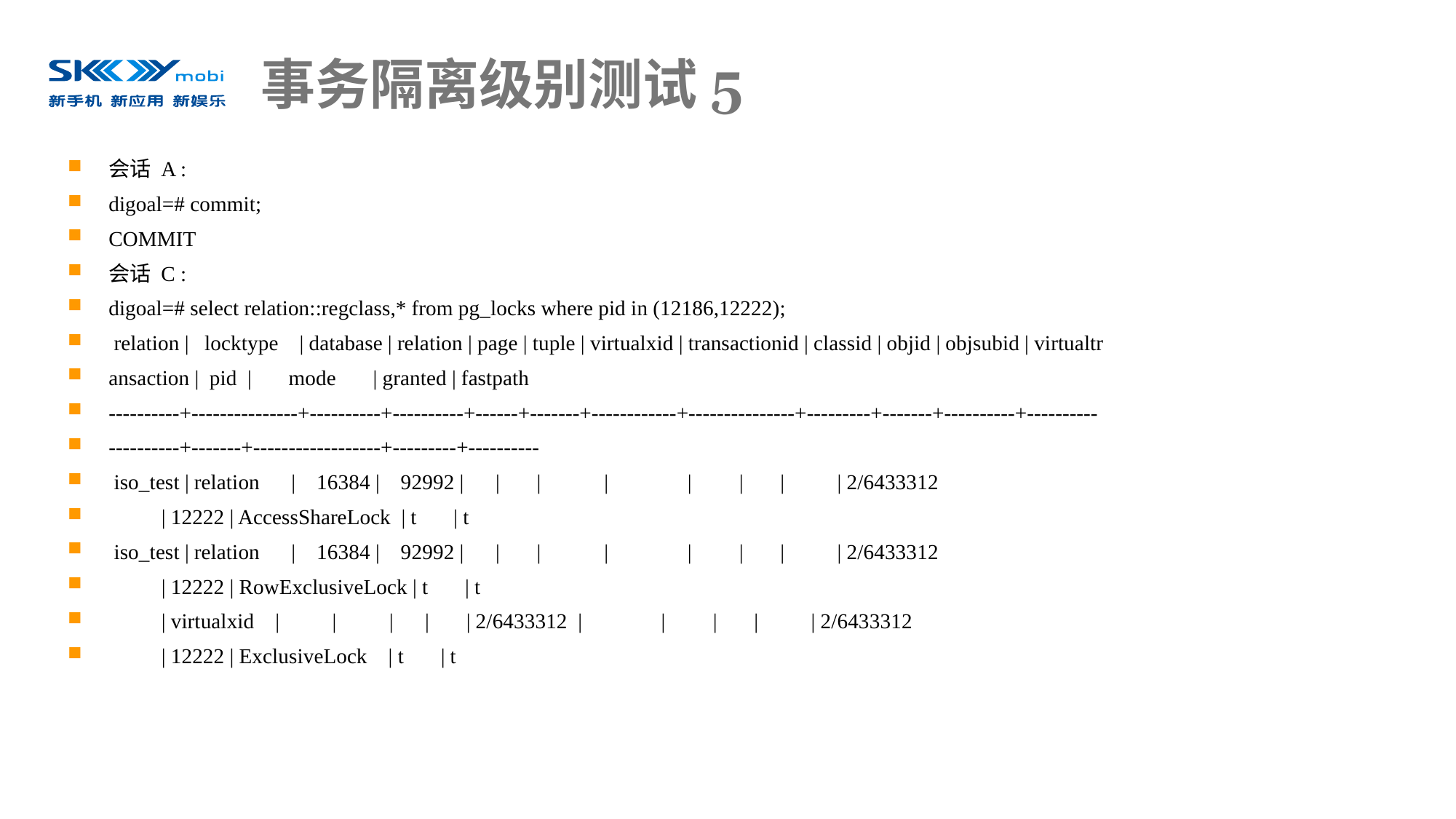

# 事务隔离级别测试5
会话 A :
digoal=# commit;
COMMIT
会话 C :
digoal=# select relation::regclass,* from pg_locks where pid in (12186,12222);
 relation |   locktype    | database | relation | page | tuple | virtualxid | transactionid | classid | objid | objsubid | virtualtr
ansaction |  pid  |       mode       | granted | fastpath
----------+---------------+----------+----------+------+-------+------------+---------------+---------+-------+----------+----------
----------+-------+------------------+---------+----------
 iso_test | relation      |    16384 |    92992 |      |       |            |               |         |       |          | 2/6433312
          | 12222 | AccessShareLock  | t       | t
 iso_test | relation      |    16384 |    92992 |      |       |            |               |         |       |          | 2/6433312
          | 12222 | RowExclusiveLock | t       | t
          | virtualxid    |          |          |      |       | 2/6433312  |               |         |       |          | 2/6433312
          | 12222 | ExclusiveLock    | t       | t